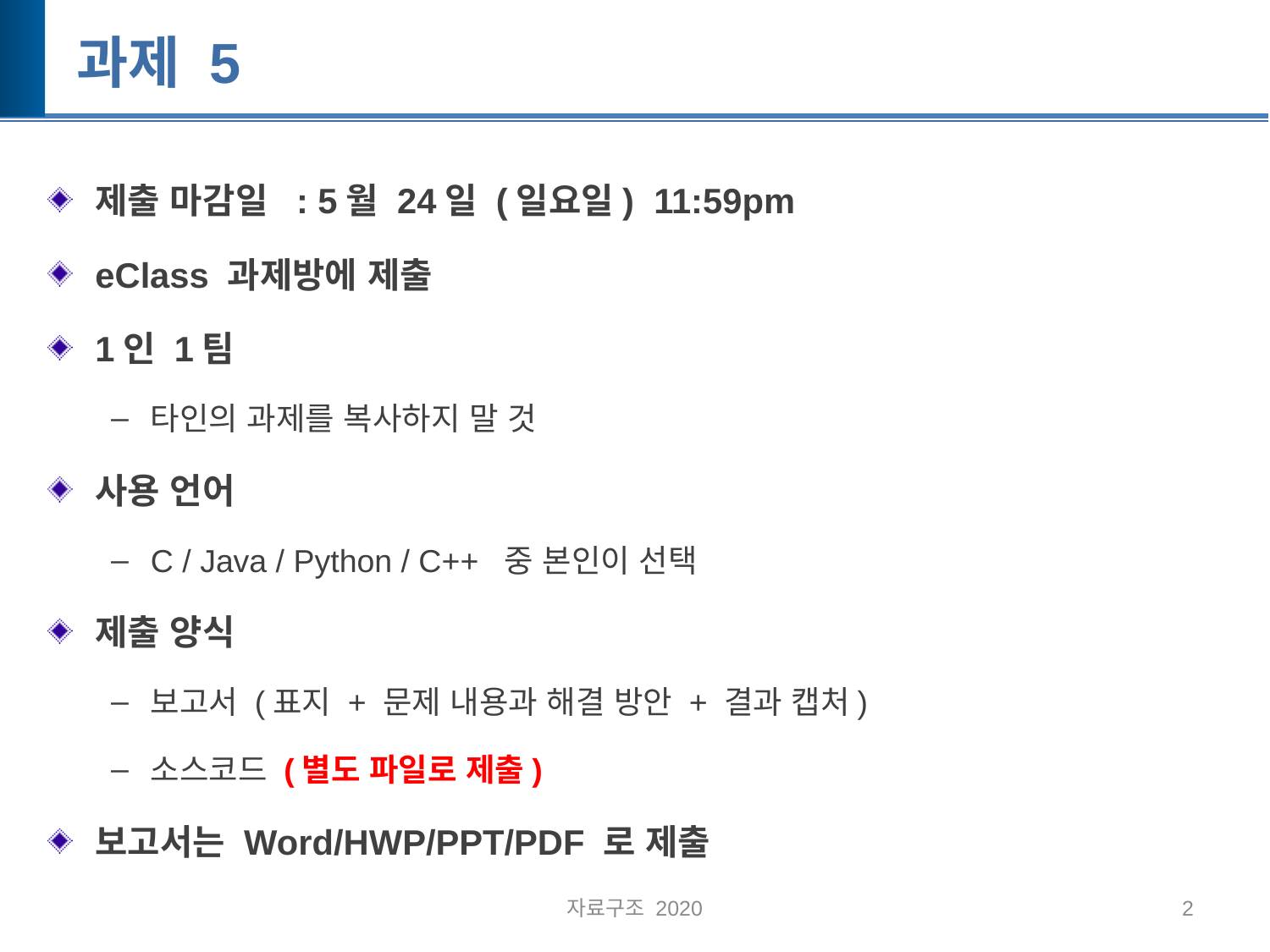

# 과제 5
제출 마감일  : 5월 24일 (일요일)  11:59pm
eClass 과제방에 제출
1인 1팀
타인의 과제를 복사하지 말 것
사용 언어
C / Java / Python / C++  중 본인이 선택
제출 양식
보고서 (표지 + 문제 내용과 해결 방안 + 결과 캡처)
소스코드 (별도 파일로 제출)
보고서는 Word/HWP/PPT/PDF 로 제출
자료구조 2020
2